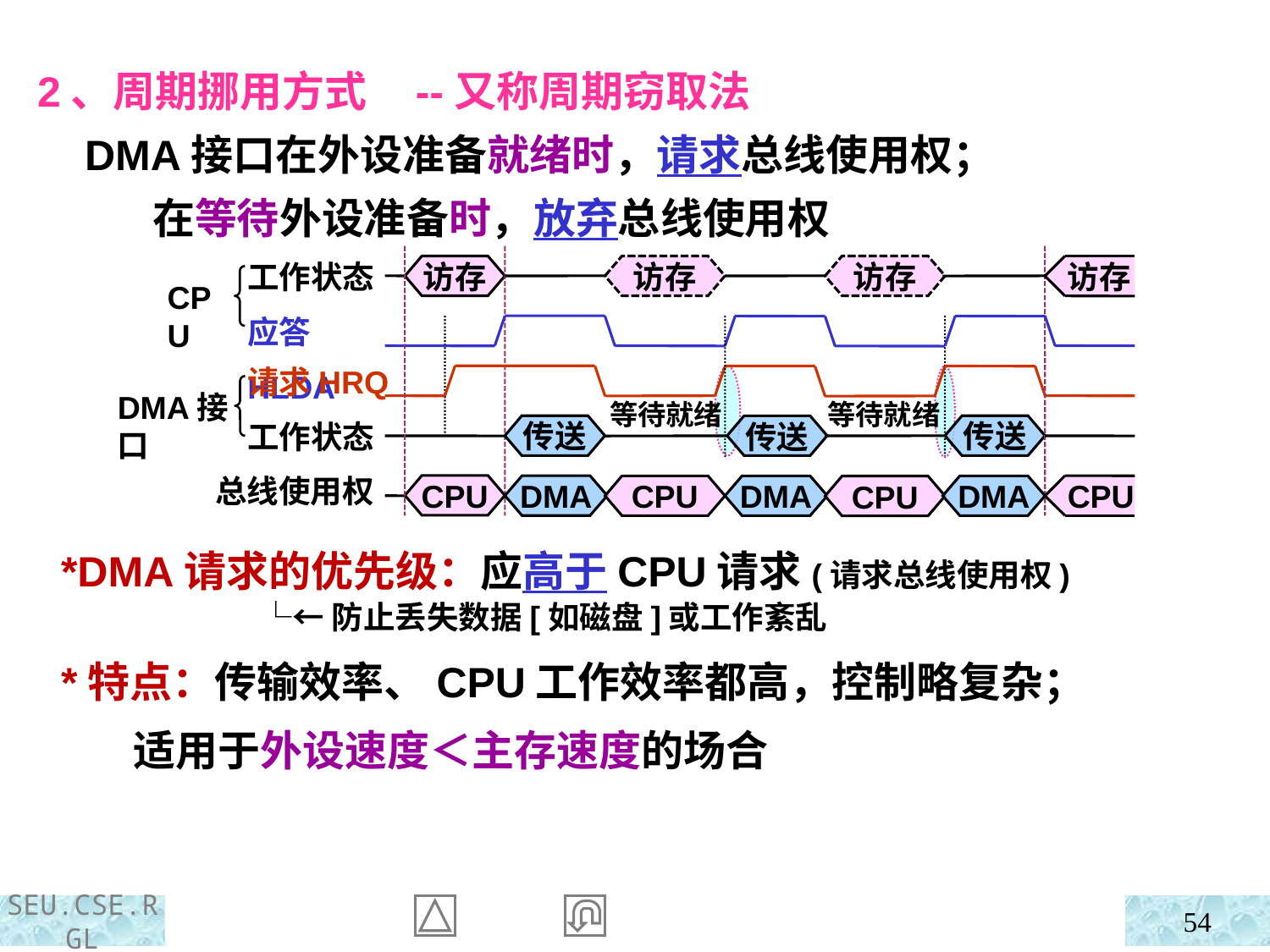

2、周期挪用方式    --又称周期窃取法
    DMA接口在外设准备就绪时，请求总线使用权；
           在等待外设准备时，放弃总线使用权

工作状态
应答HLDA
访存
访存
访存

访存

CPU

请求HRQ
工作状态

DMA接口

等待就绪
等待就绪

传送
传送
传送

总线使用权
CPU
DMA

CPU
CPU
DMA
DMA
CPU

  *DMA请求的优先级：应高于CPU请求(请求总线使用权)
                               └←防止丢失数据[如磁盘]或工作紊乱
  *特点：传输效率、CPU工作效率都高，控制略复杂；
         适用于外设速度＜主存速度的场合

54